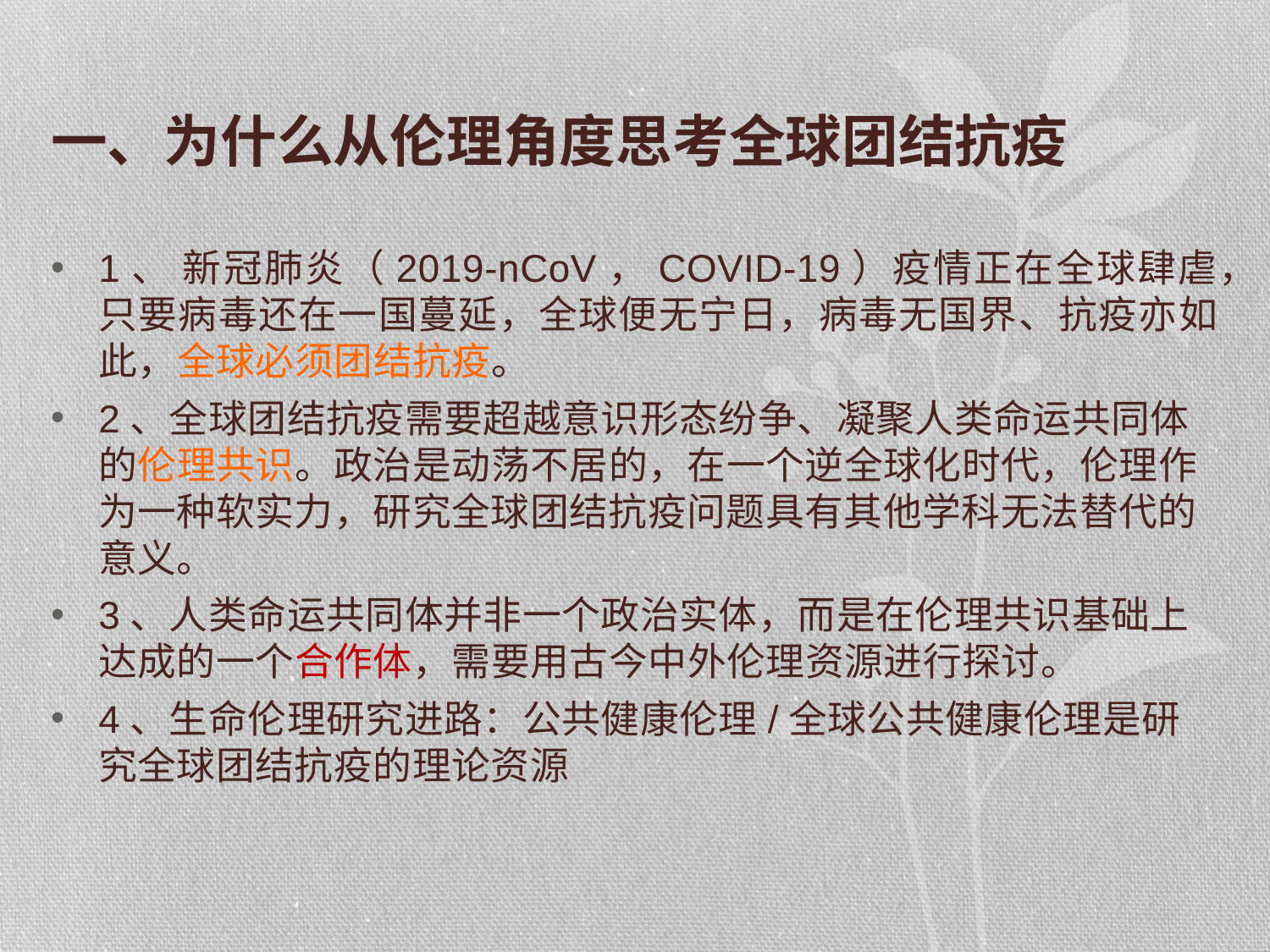

# 一、为什么从伦理角度思考全球团结抗疫

1、 新冠肺炎（2019-nCoV，COVID-19）疫情正在全球肆虐，只要病毒还在一国蔓延，全球便无宁日，病毒无国界、抗疫亦如此，全球必须团结抗疫。
2、全球团结抗疫需要超越意识形态纷争、凝聚人类命运共同体的伦理共识。政治是动荡不居的，在一个逆全球化时代，伦理作为一种软实力，研究全球团结抗疫问题具有其他学科无法替代的意义。
3、人类命运共同体并非一个政治实体，而是在伦理共识基础上达成的一个合作体，需要用古今中外伦理资源进行探讨。
4、生命伦理研究进路：公共健康伦理/全球公共健康伦理是研究全球团结抗疫的理论资源